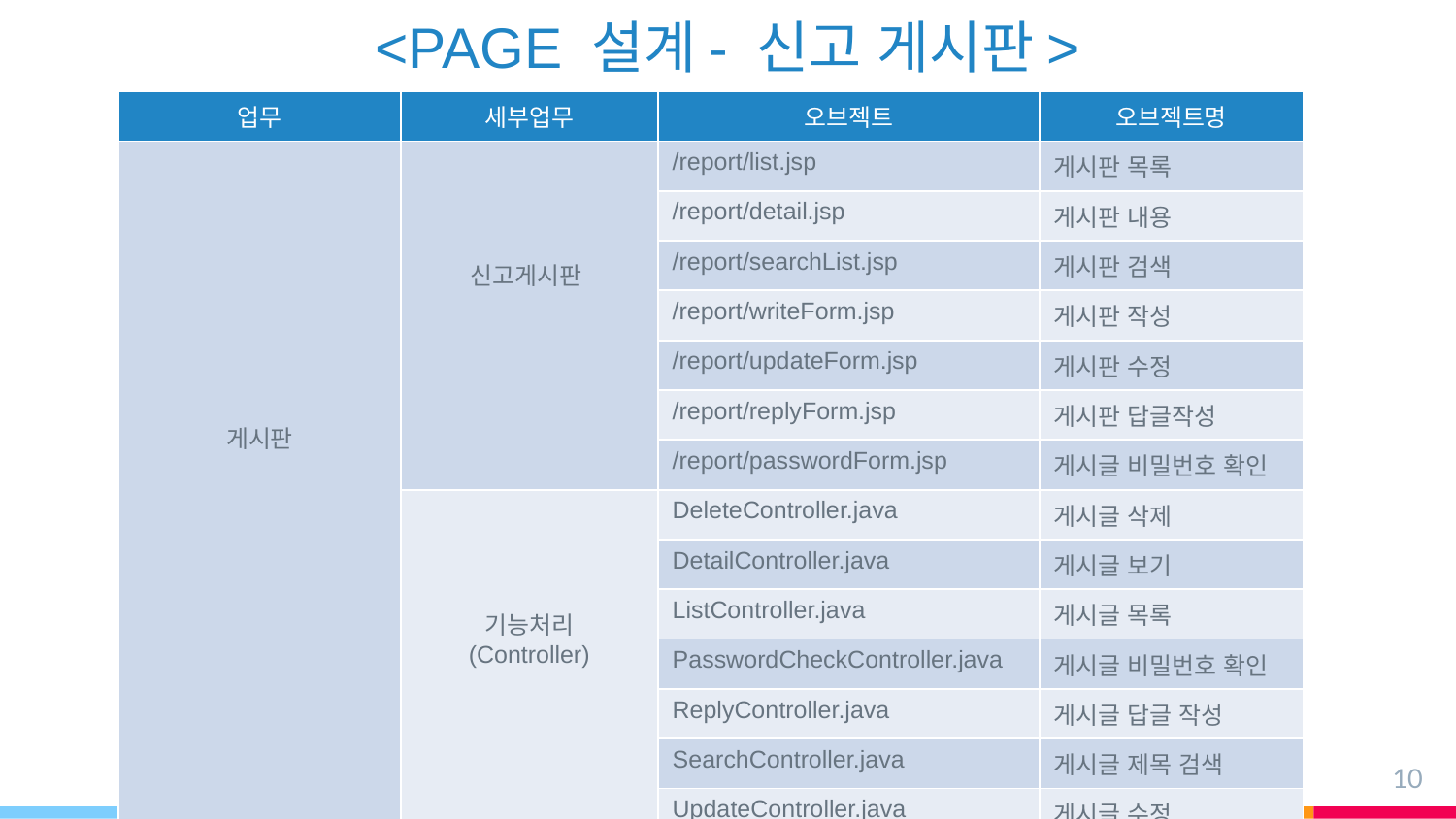

# <PAGE 설계- 신고 게시판>
| 업무 | 세부업무 | 오브젝트 | 오브젝트명 |
| --- | --- | --- | --- |
| 게시판 | 신고게시판 | /report/list.jsp | 게시판 목록 |
|  |  | /report/detail.jsp | 게시판 내용 |
|  |  | /report/searchList.jsp | 게시판 검색 |
|  |  | /report/writeForm.jsp | 게시판 작성 |
|  |  | /report/updateForm.jsp | 게시판 수정 |
|  |  | /report/replyForm.jsp | 게시판 답글작성 |
|  |  | /report/passwordForm.jsp | 게시글 비밀번호 확인 |
|  | 기능처리 (Controller) | DeleteController.java | 게시글 삭제 |
|  |  | DetailController.java | 게시글 보기 |
|  |  | ListController.java | 게시글 목록 |
|  |  | PasswordCheckController.java | 게시글 비밀번호 확인 |
|  |  | ReplyController.java | 게시글 답글 작성 |
|  |  | SearchController.java | 게시글 제목 검색 |
|  |  | UpdateController.java | 게시글 수정 |
|  |  | WriteController.java | 게시글 작성 |
10